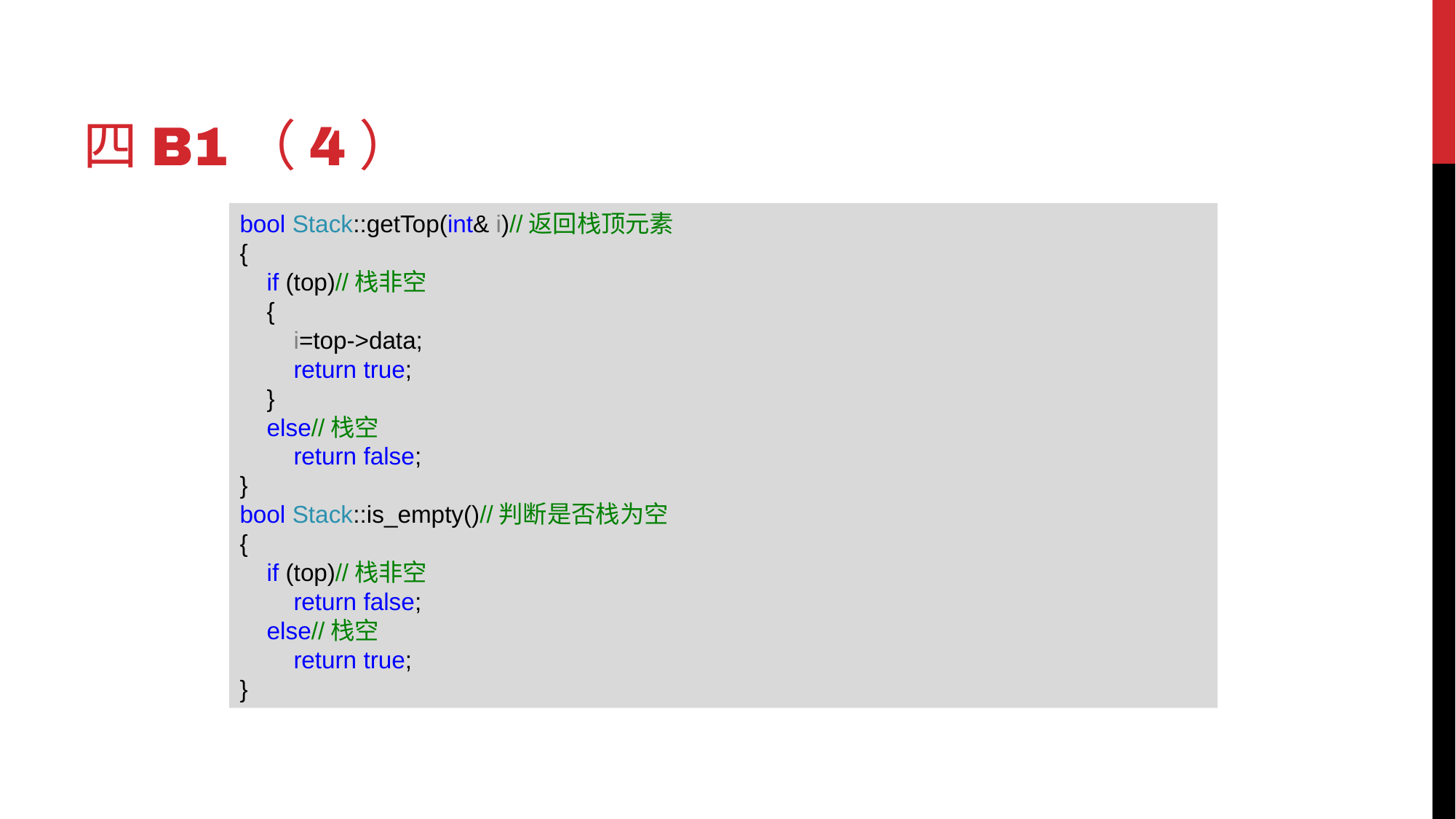

# 四B1（4）
bool Stack::getTop(int& i)//返回栈顶元素
{
    if (top)//栈非空
    {
        i=top->data;
        return true;
    }
    else//栈空
        return false;
}
bool Stack::is_empty()//判断是否栈为空
{
    if (top)//栈非空
        return false;
    else//栈空
        return true;
}